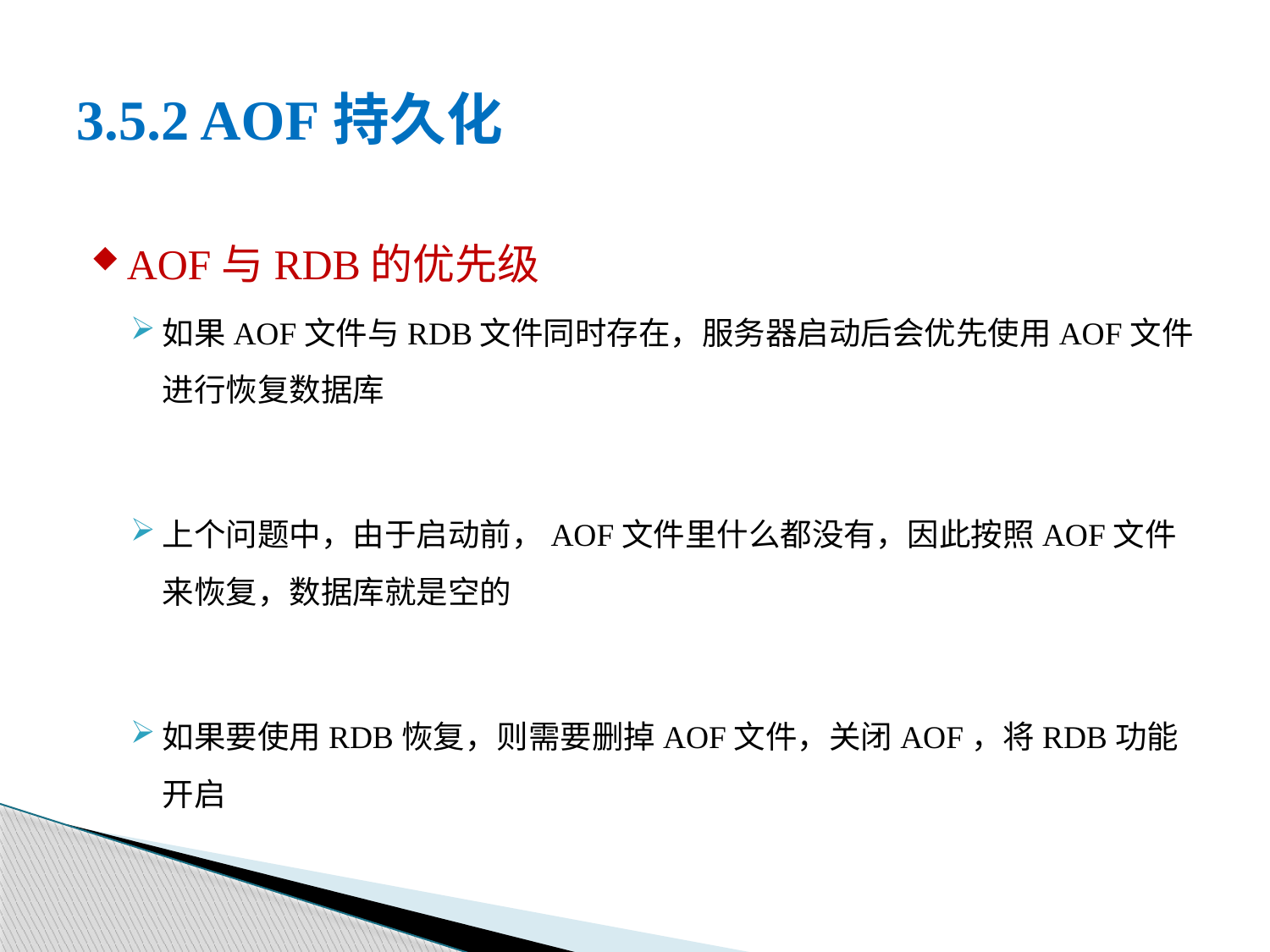

# 3.5.2 AOF持久化
AOF与RDB的优先级
如果AOF文件与RDB文件同时存在，服务器启动后会优先使用AOF文件进行恢复数据库

上个问题中，由于启动前，AOF文件里什么都没有，因此按照AOF文件来恢复，数据库就是空的

如果要使用RDB恢复，则需要删掉AOF文件，关闭AOF，将RDB功能开启